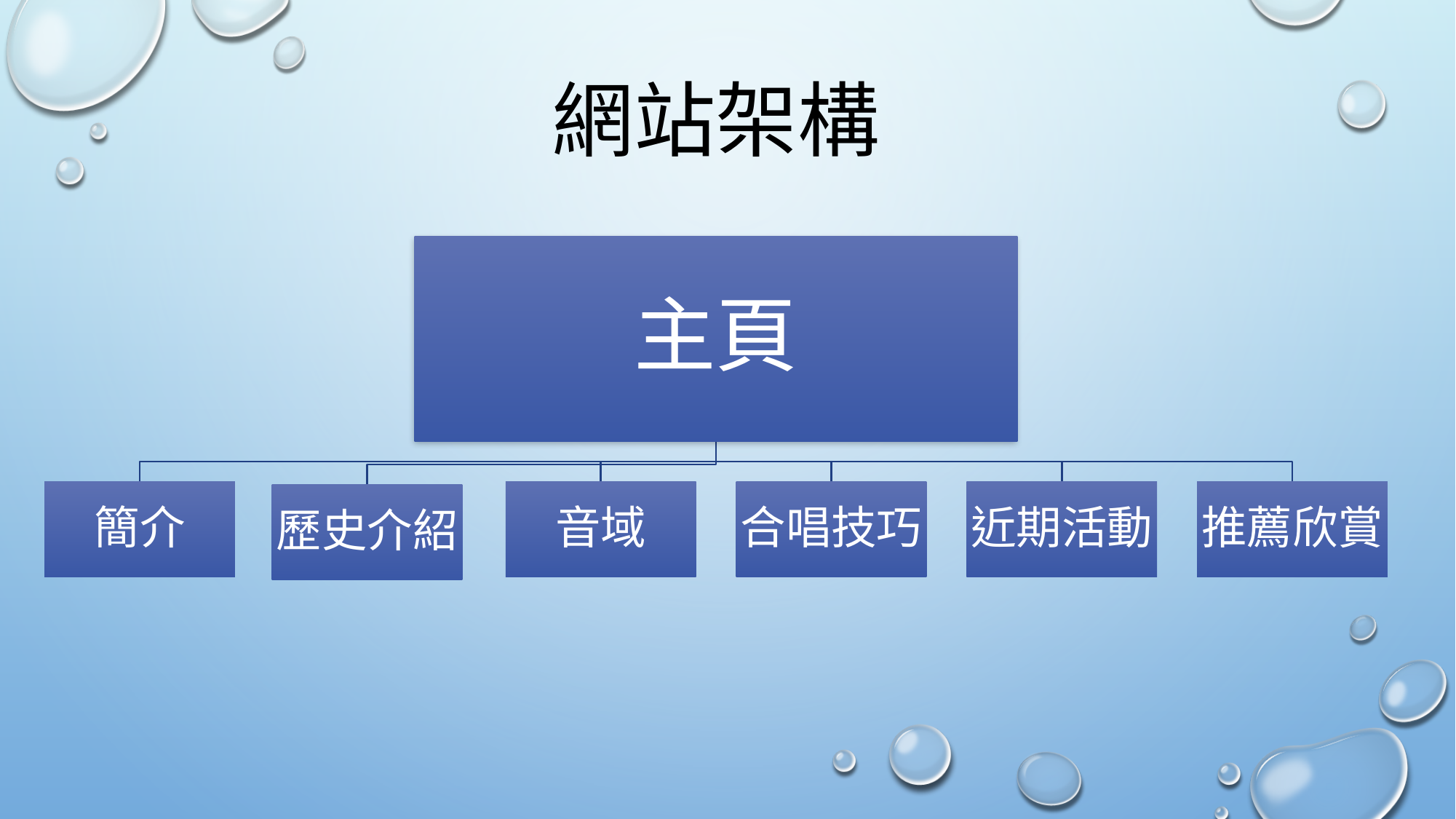

主頁
簡介
歷史介紹
音域
合唱技巧
近期活動
推薦欣賞
網站架構